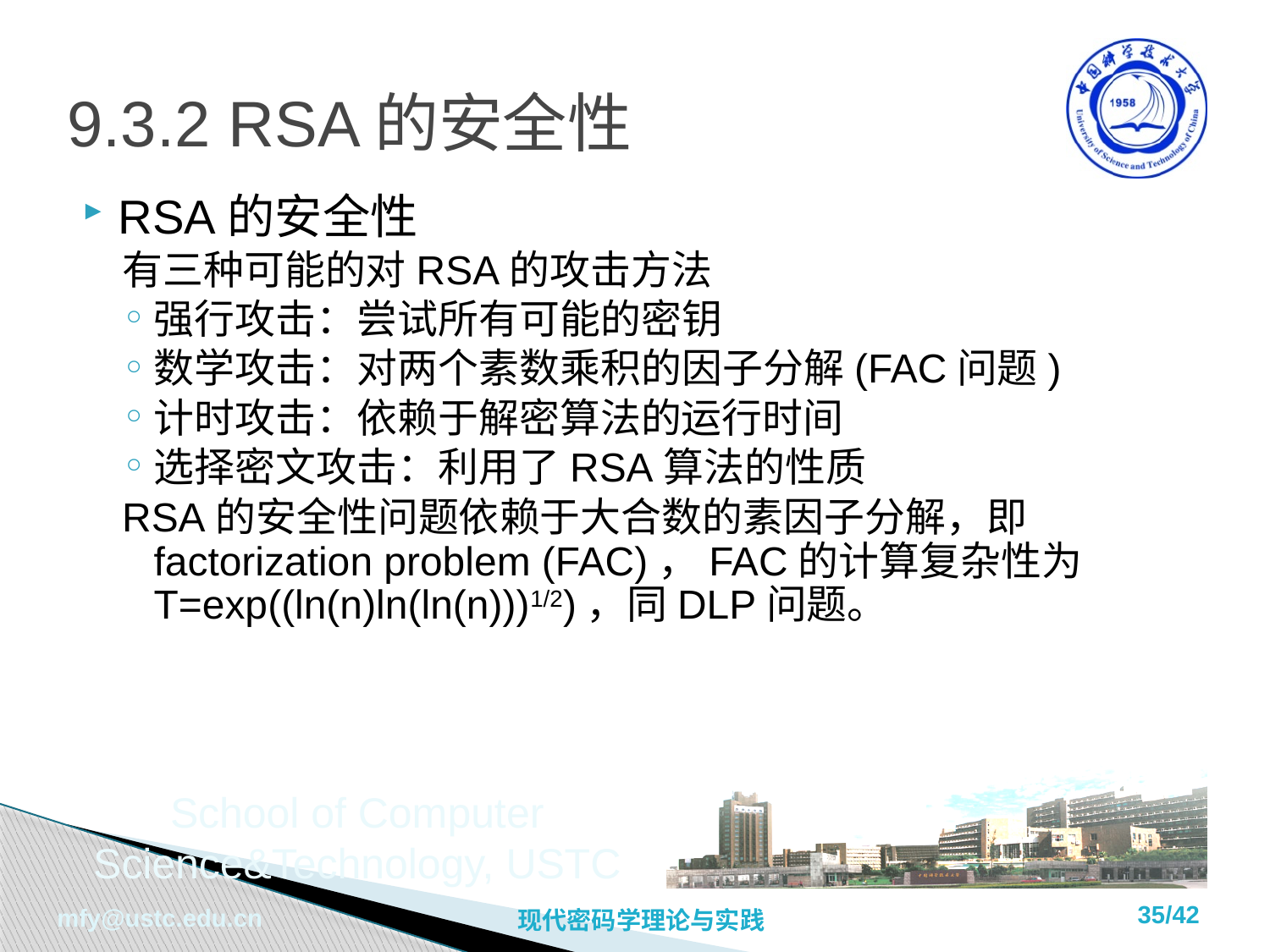

# 9.3.2 RSA的安全性
RSA的安全性
有三种可能的对RSA的攻击方法
强行攻击：尝试所有可能的密钥
数学攻击：对两个素数乘积的因子分解(FAC问题)
计时攻击：依赖于解密算法的运行时间
选择密文攻击：利用了RSA算法的性质
RSA的安全性问题依赖于大合数的素因子分解，即factorization problem (FAC)，FAC的计算复杂性为T=exp((ln(n)ln(ln(n)))1/2)，同DLP问题。